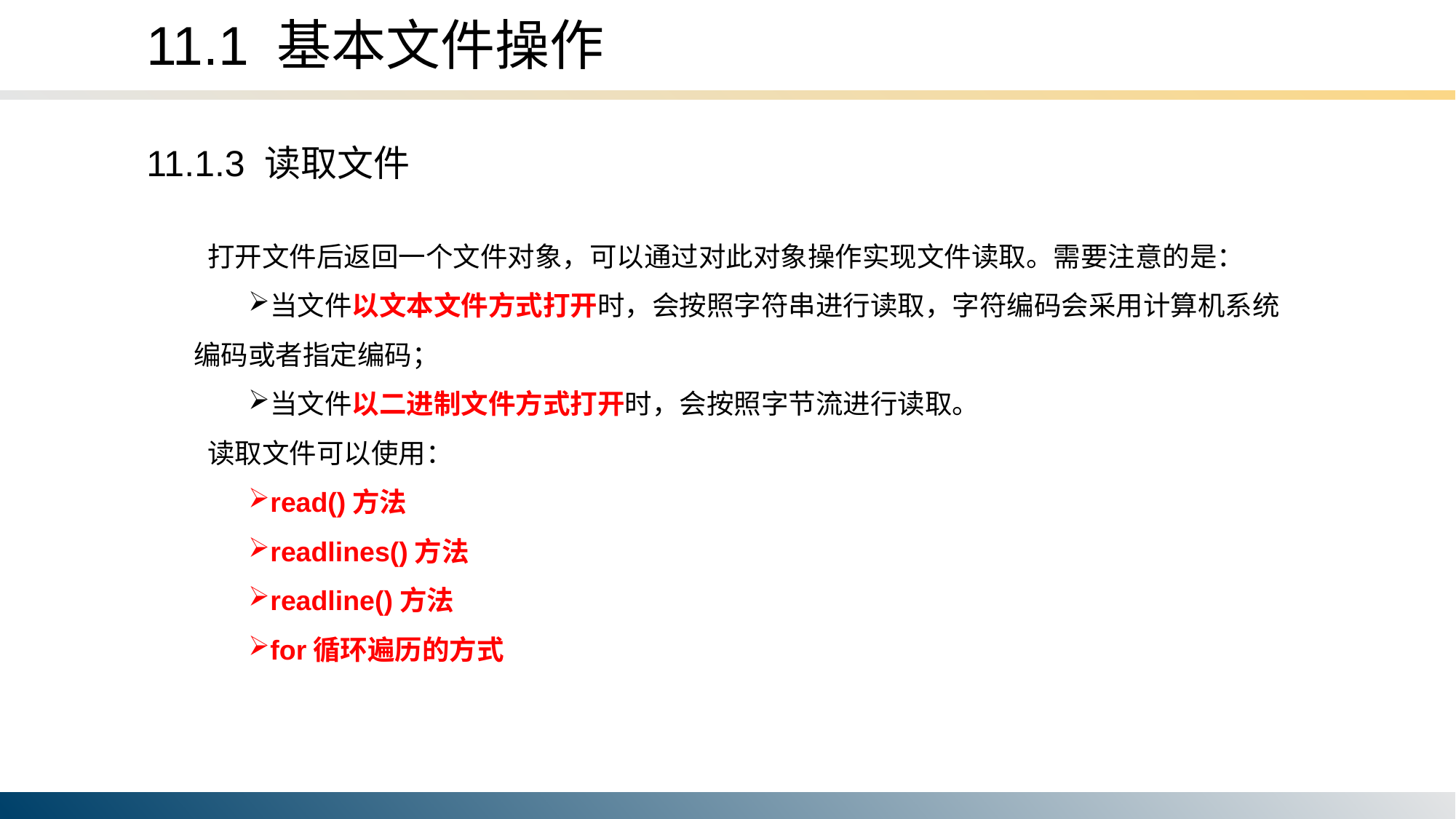

11.1 基本文件操作
11.1.3 读取文件
打开文件后返回一个文件对象，可以通过对此对象操作实现文件读取。需要注意的是：
当文件以文本文件方式打开时，会按照字符串进行读取，字符编码会采用计算机系统编码或者指定编码；
当文件以二进制文件方式打开时，会按照字节流进行读取。
读取文件可以使用：
read()方法
readlines()方法
readline()方法
for循环遍历的方式